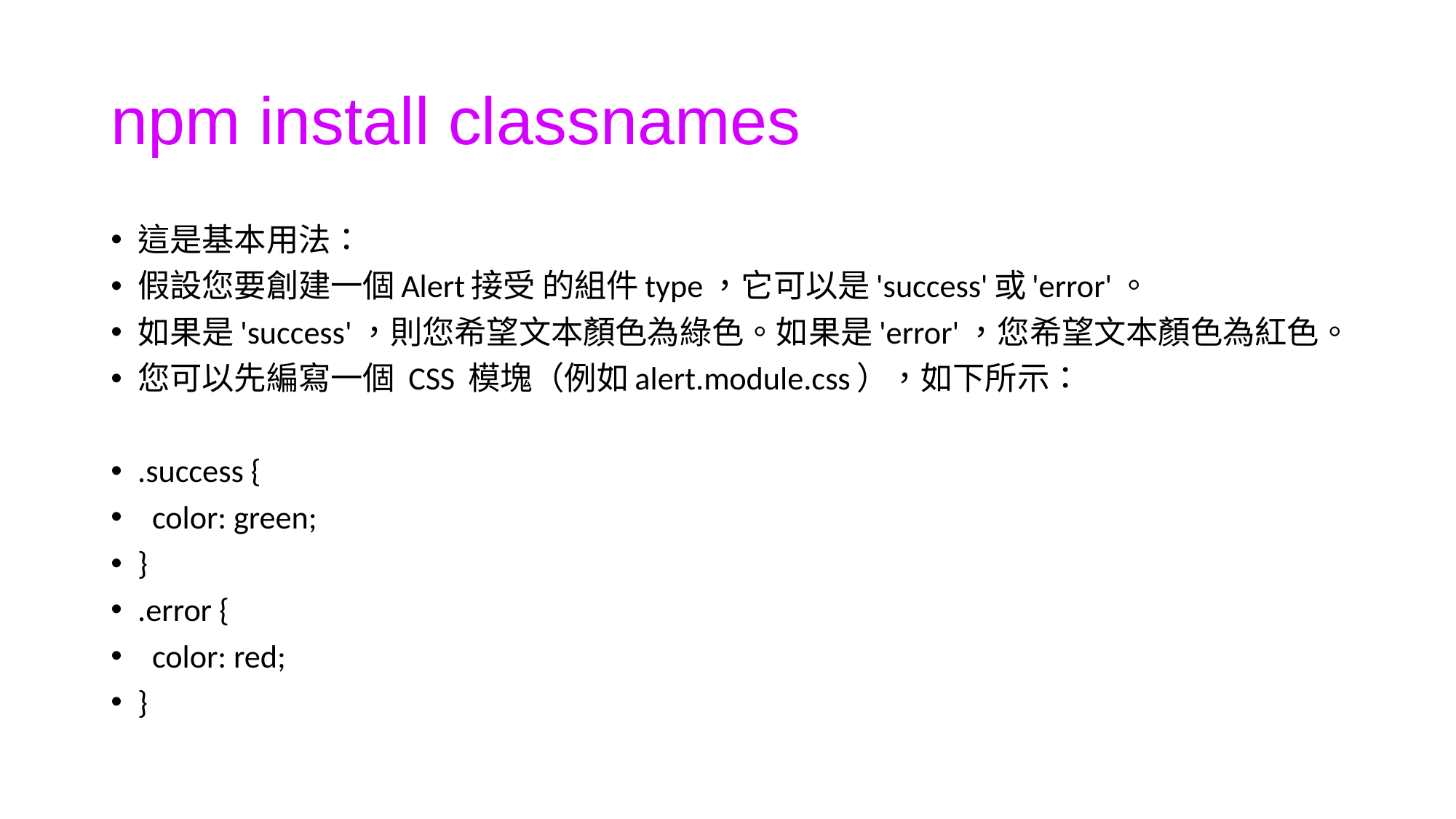

# npm install classnames
這是基本用法：
假設您要創建一個Alert接受 的組件type，它可以是'success'或'error'。
如果是'success'，則您希望文本顏色為綠色。如果是'error'，您希望文本顏色為紅色。
您可以先編寫一個 CSS 模塊（例如alert.module.css），如下所示：

.success {
  color: green;
}
.error {
  color: red;
}